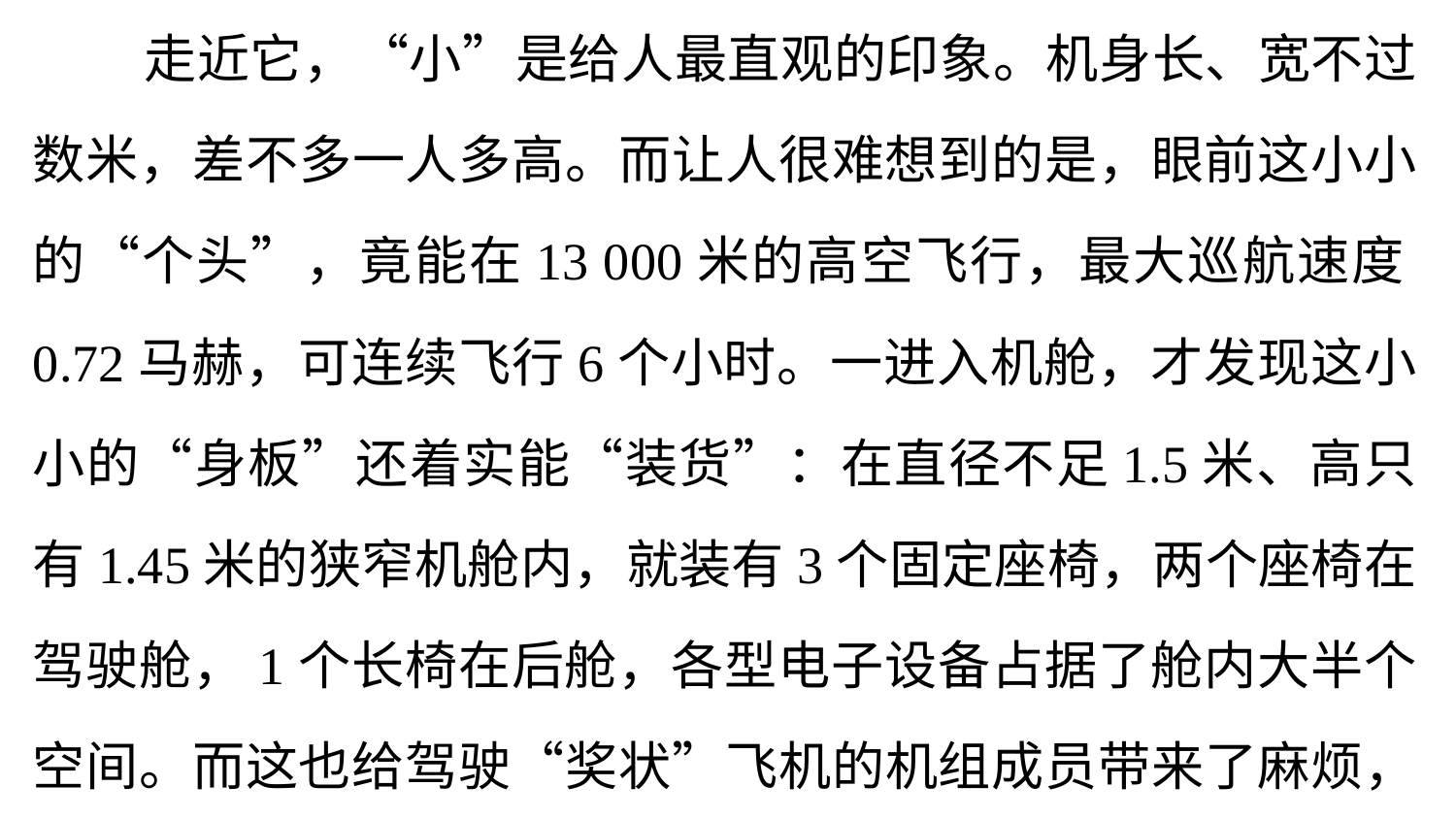

走近它，“小”是给人最直观的印象。机身长、宽不过数米，差不多一人多高。而让人很难想到的是，眼前这小小的“个头”，竟能在13 000米的高空飞行，最大巡航速度0.72马赫，可连续飞行6个小时。一进入机舱，才发现这小小的“身板”还着实能“装货”：在直径不足1.5米、高只有1.45米的狭窄机舱内，就装有3个固定座椅，两个座椅在驾驶舱，1个长椅在后舱，各型电子设备占据了舱内大半个空间。而这也给驾驶“奖状”飞机的机组成员带来了麻烦，狭小的